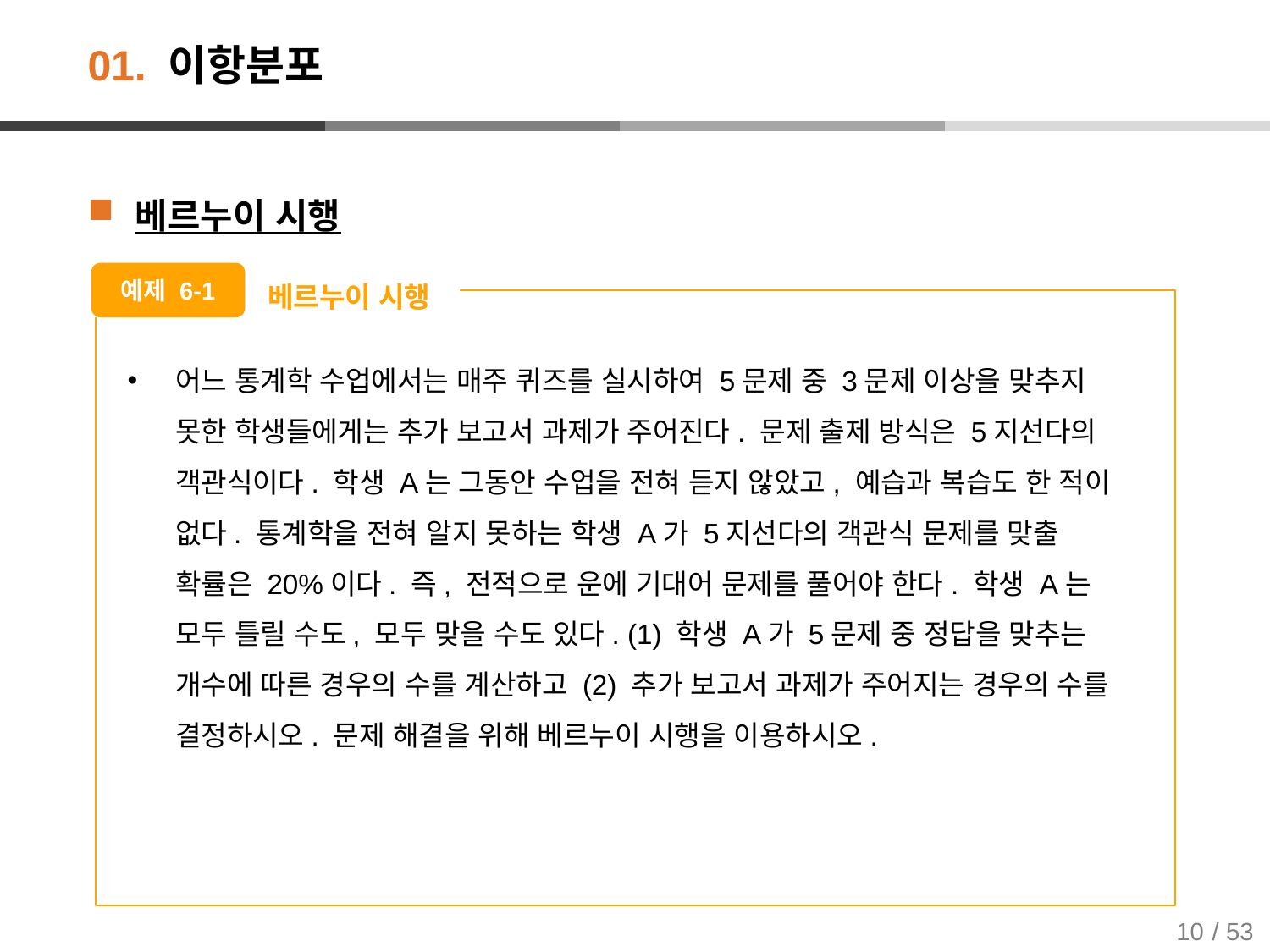

# 01. 이항분포
베르누이 시행
베르누이 시행

예제 6-1

어느 통계학 수업에서는 매주 퀴즈를 실시하여 5문제 중 3문제 이상을 맞추지 못한 학생들에게는 추가 보고서 과제가 주어진다. 문제 출제 방식은 5지선다의 객관식이다. 학생 A는 그동안 수업을 전혀 듣지 않았고, 예습과 복습도 한 적이 없다. 통계학을 전혀 알지 못하는 학생 A가 5지선다의 객관식 문제를 맞출 확률은 20%이다. 즉, 전적으로 운에 기대어 문제를 풀어야 한다. 학생 A는 모두 틀릴 수도, 모두 맞을 수도 있다. (1) 학생 A가 5문제 중 정답을 맞추는 개수에 따른 경우의 수를 계산하고 (2) 추가 보고서 과제가 주어지는 경우의 수를 결정하시오. 문제 해결을 위해 베르누이 시행을 이용하시오.